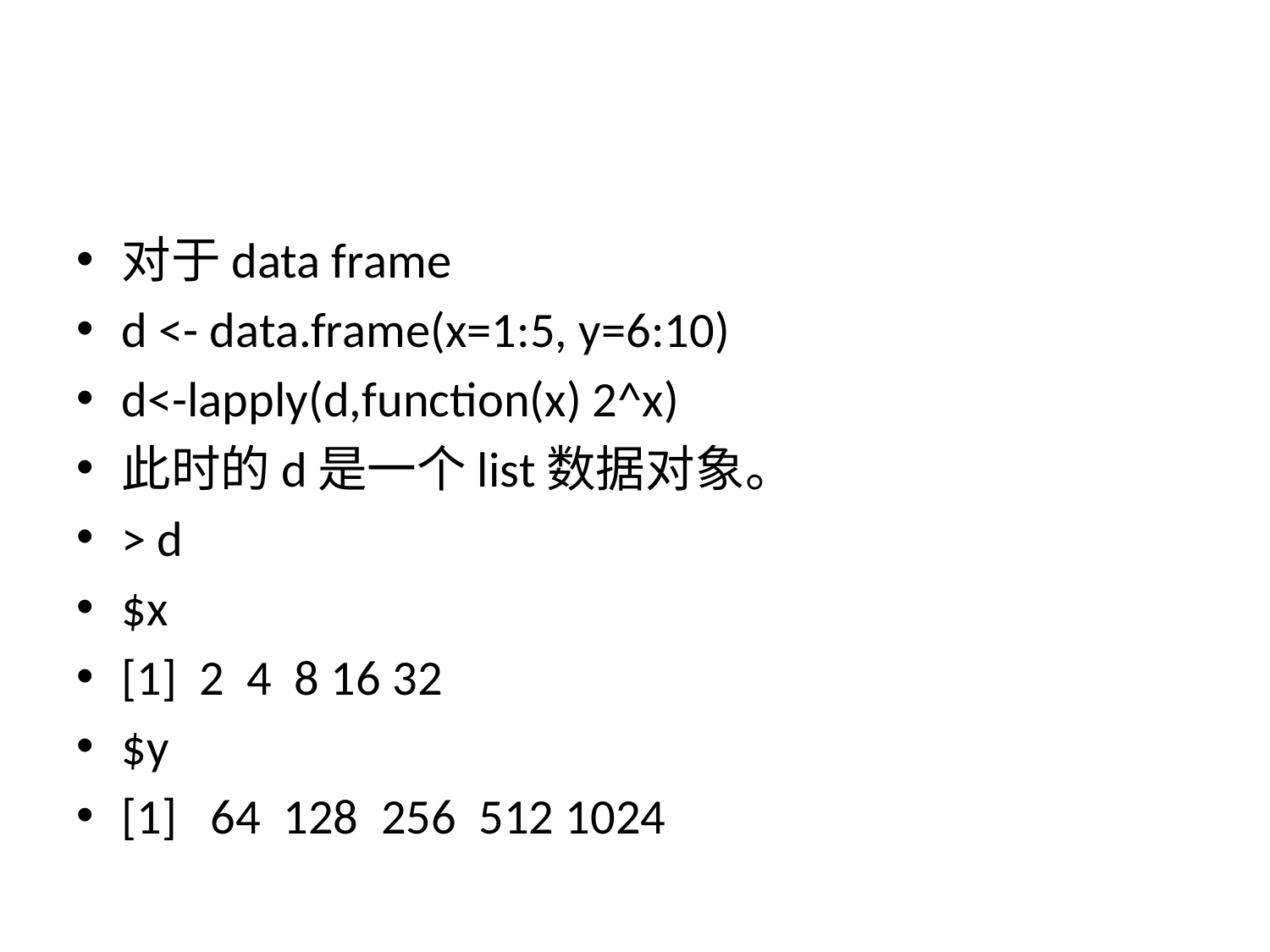

#
对于data frame
d <- data.frame(x=1:5, y=6:10)
d<-lapply(d,function(x) 2^x)
此时的d是一个list数据对象。
> d
$x
[1]  2  4  8 16 32
$y
[1]   64  128  256  512 1024